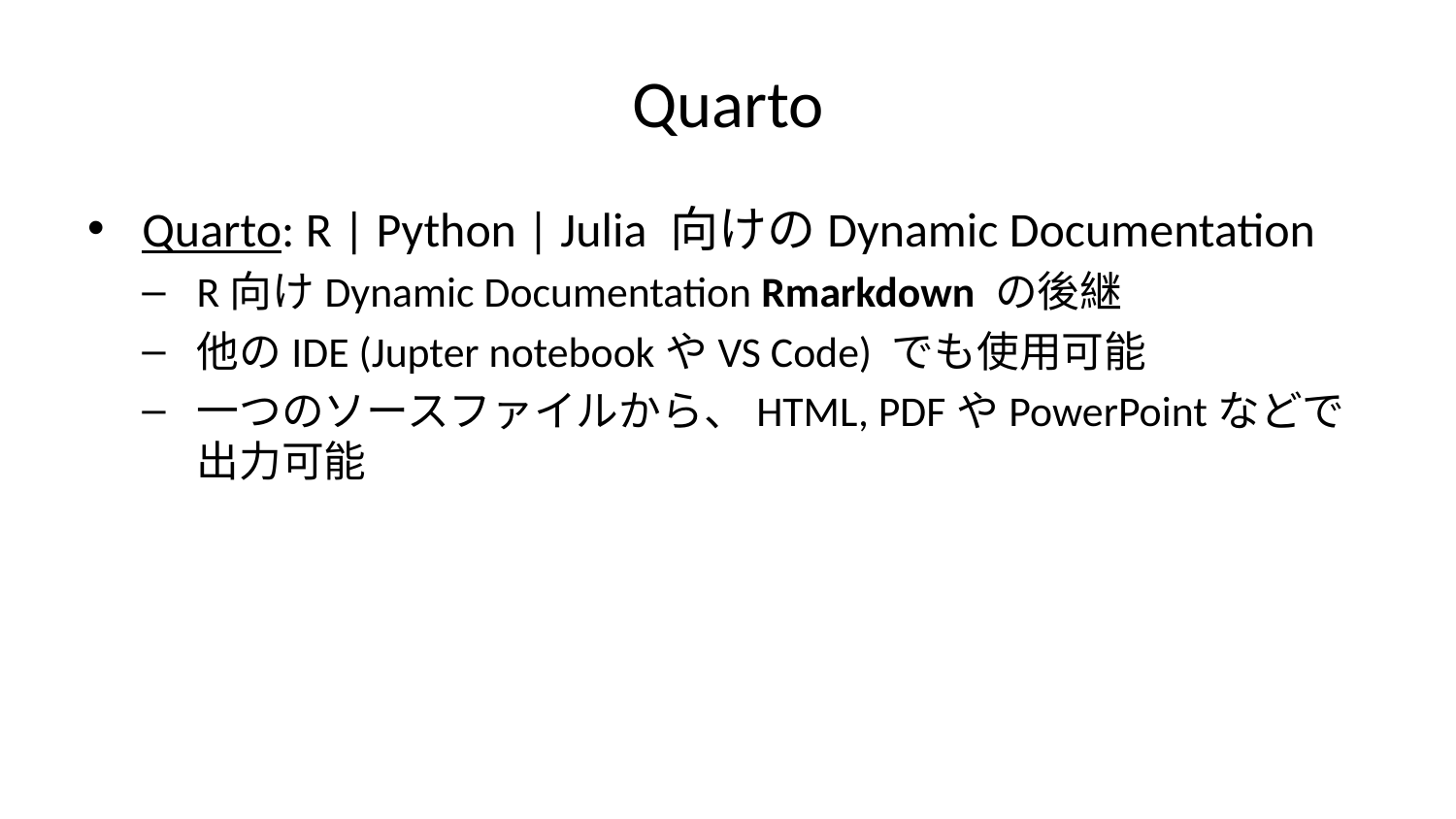

# Quarto
Quarto: R | Python | Julia 向けのDynamic Documentation
R向けDynamic Documentation Rmarkdown の後継
他のIDE (Jupter notebookやVS Code) でも使用可能
一つのソースファイルから、HTML, PDFやPowerPointなどで出力可能